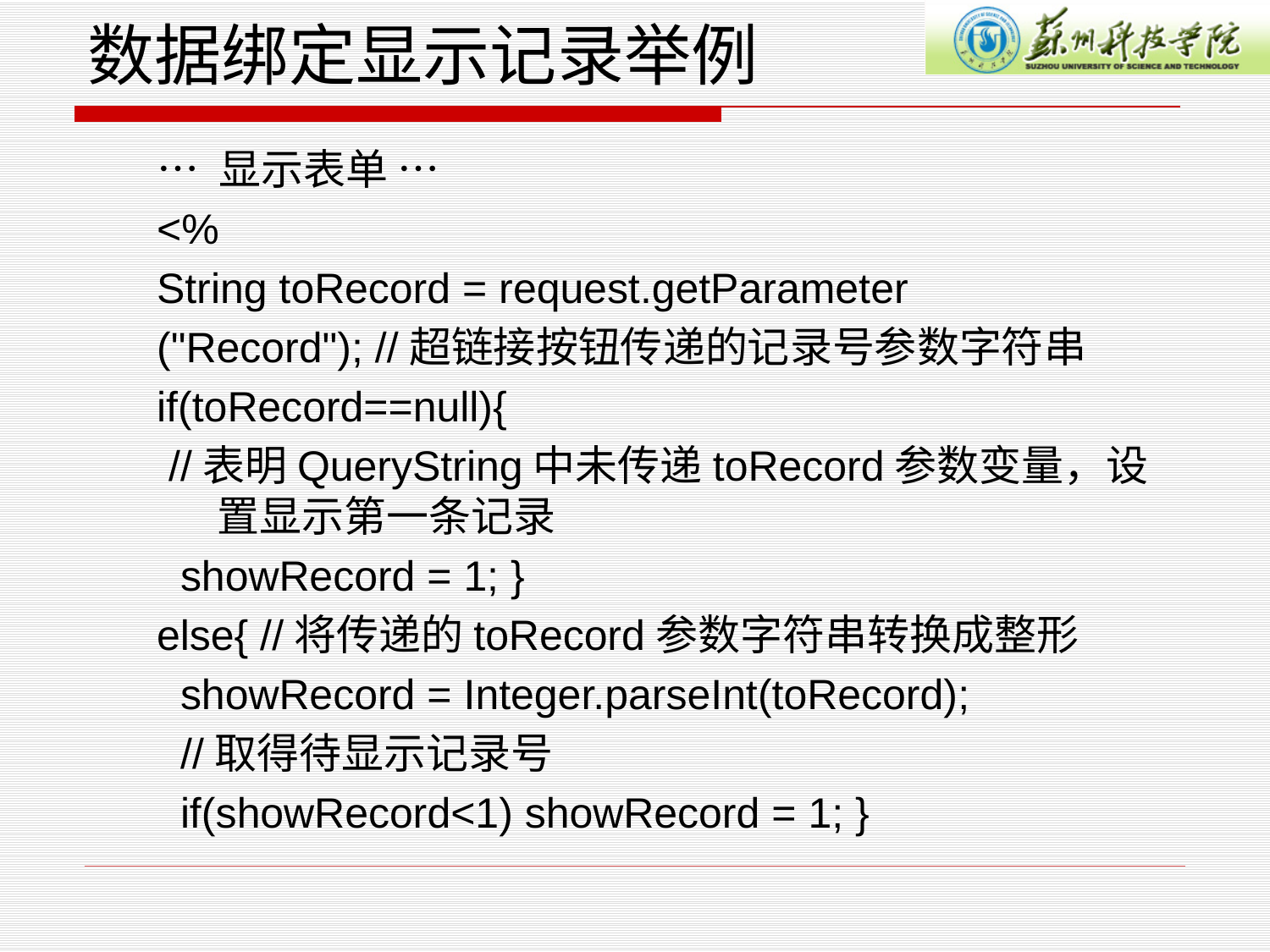

# 数据绑定显示记录举例
… 显示表单 …
<%
String toRecord = request.getParameter
("Record"); //超链接按钮传递的记录号参数字符串
if(toRecord==null){
 //表明QueryString中未传递toRecord参数变量，设置显示第一条记录
  showRecord = 1; }
else{ //将传递的toRecord参数字符串转换成整形
  showRecord = Integer.parseInt(toRecord);
  //取得待显示记录号
  if(showRecord<1) showRecord = 1; }